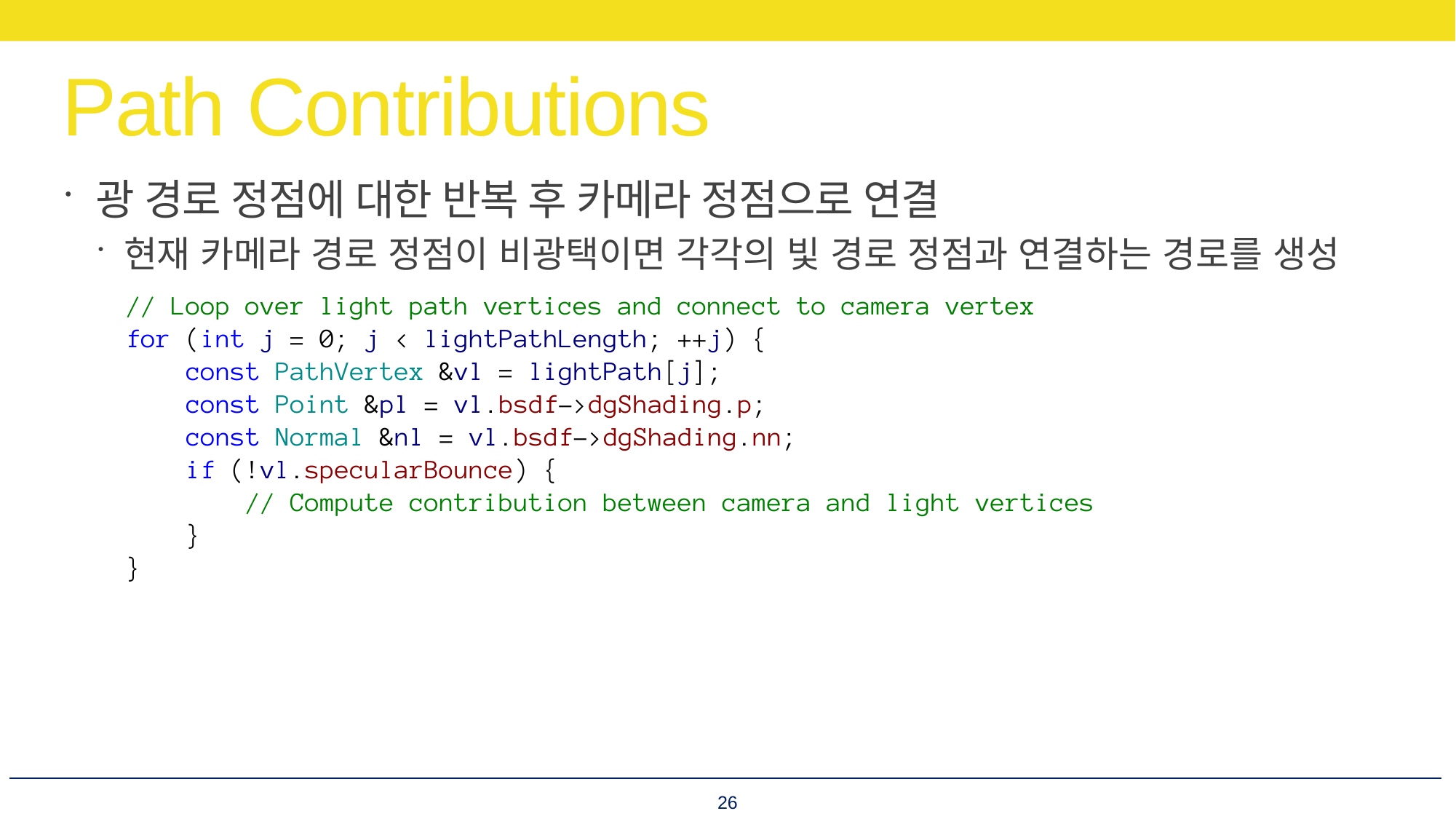

# Path Contributions
광 경로 정점에 대한 반복 후 카메라 정점으로 연결
현재 카메라 경로 정점이 비광택이면 각각의 빛 경로 정점과 연결하는 경로를 생성
// Loop over light path vertices and connect to camera vertex
for (int j = 0; j < lightPathLength; ++j) {
    const PathVertex &vl = lightPath[j];
    const Point &pl = vl.bsdf->dgShading.p;
    const Normal &nl = vl.bsdf->dgShading.nn;
    if (!vl.specularBounce) {
        // Compute contribution between camera and light vertices
    }
}
26